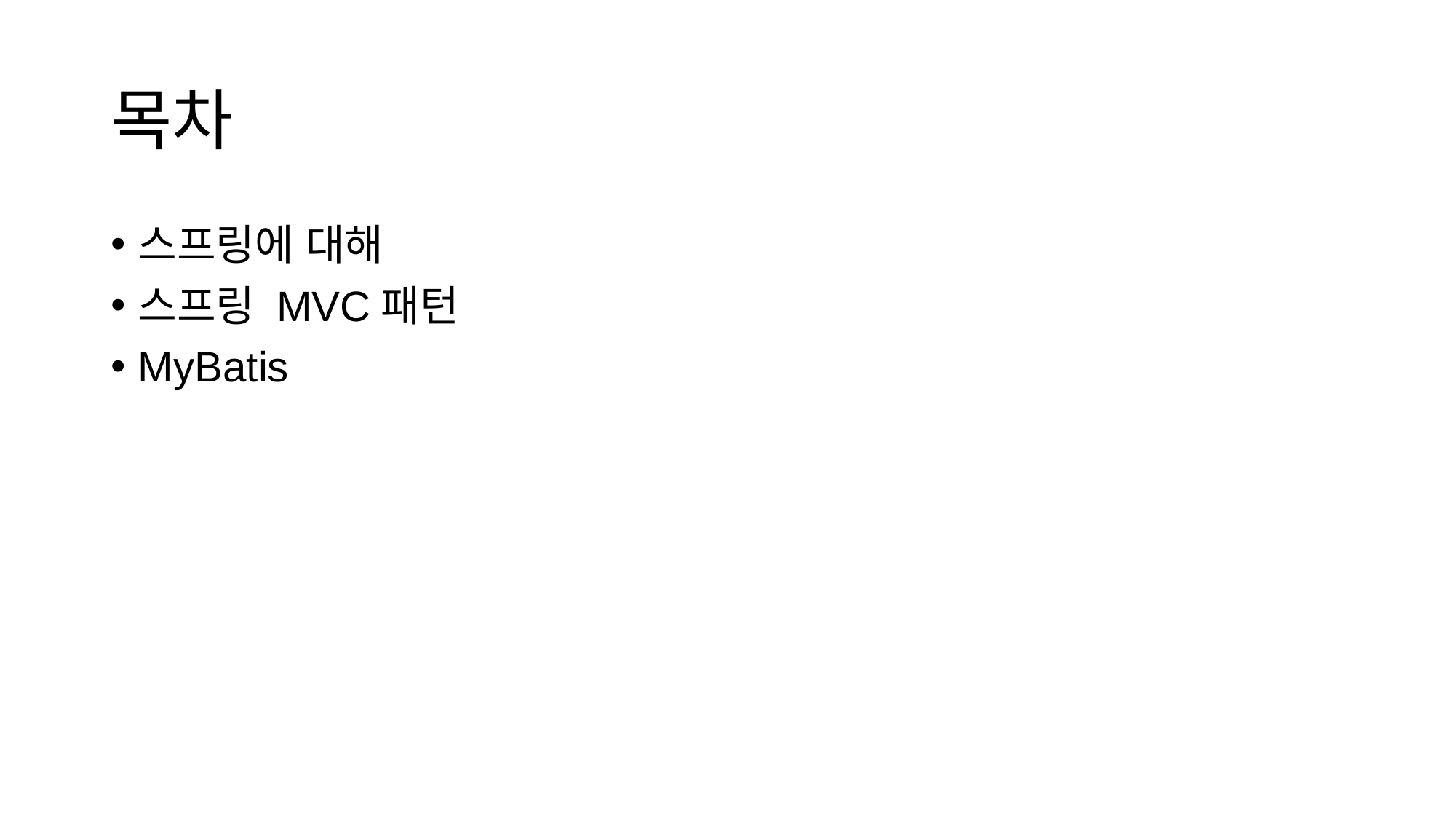

# 목차
스프링에 대해
스프링 MVC패턴
MyBatis